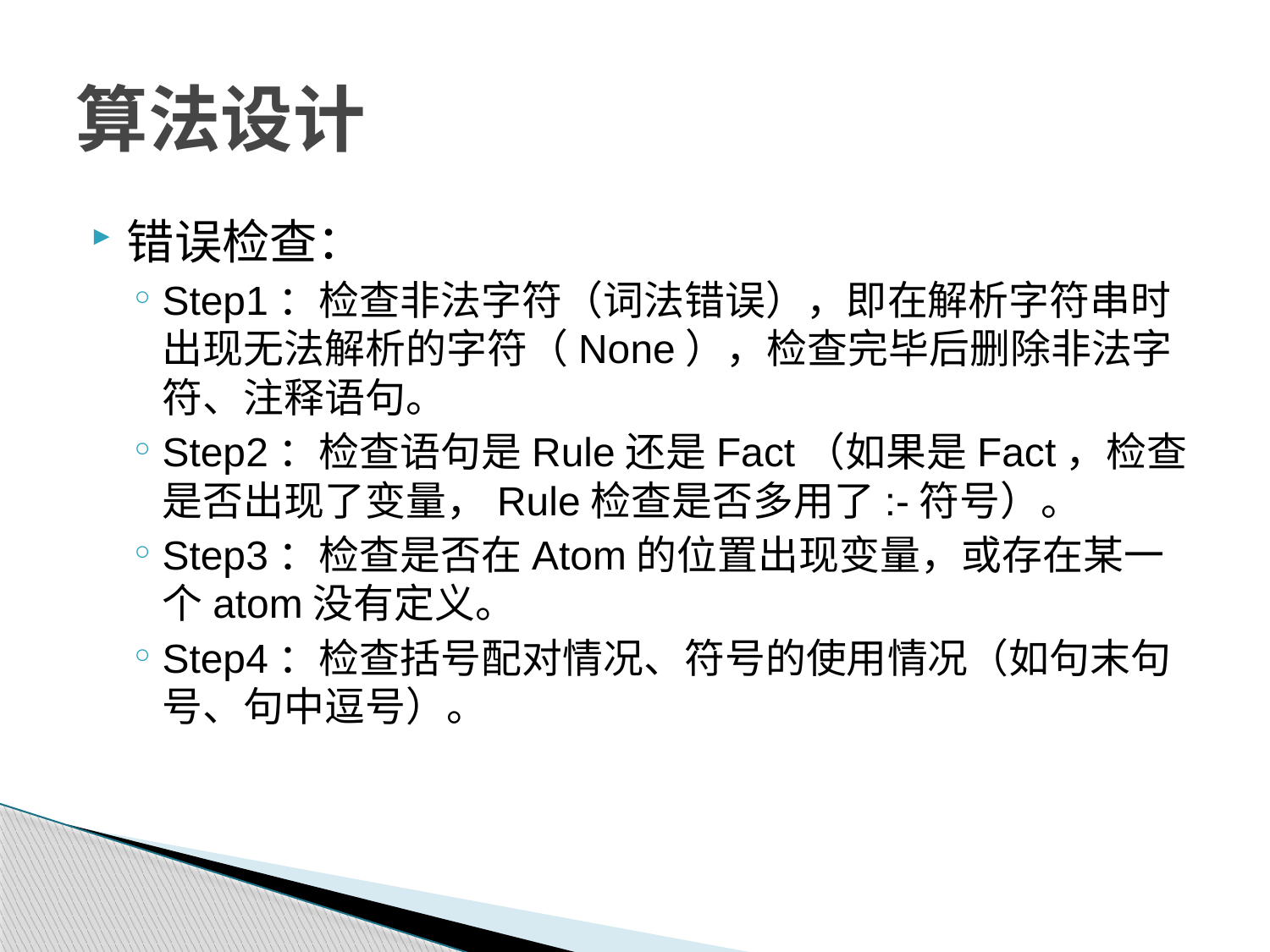

# 算法设计
错误检查：
Step1：检查非法字符（词法错误），即在解析字符串时出现无法解析的字符（None），检查完毕后删除非法字符、注释语句。
Step2：检查语句是Rule还是Fact（如果是Fact，检查是否出现了变量，Rule检查是否多用了:-符号）。
Step3：检查是否在Atom的位置出现变量，或存在某一个atom没有定义。
Step4：检查括号配对情况、符号的使用情况（如句末句号、句中逗号）。